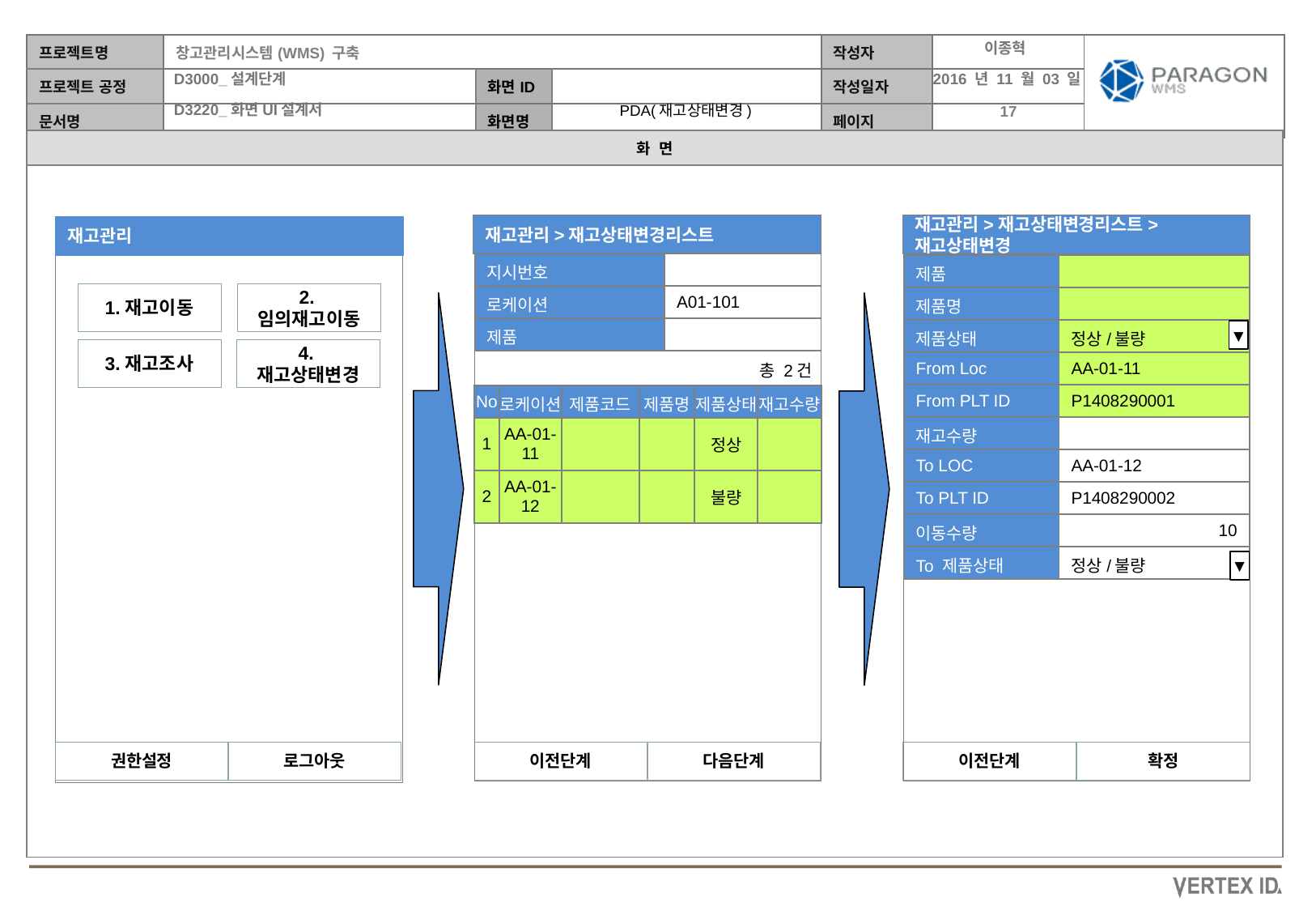

이종혁
2016 년 11 월 03 일
PDA(재고상태변경)
재고관리>재고상태변경리스트

재고관리>재고상태변경리스트>재고상태변경

재고관리

| 지시번호 |  |
| --- | --- |
| 로케이션 | A01-101 |
| 제품 |  |
| 제품 |  |
| --- | --- |
| 제품명 |  |
| 제품상태 | 정상/불량 |
| From Loc | AA-01-11 |
| From PLT ID | P1408290001 |
| 재고수량 |  |
| To LOC | AA-01-12 |
| To PLT ID | P1408290002 |
| 이동수량 | 10 |
| To 제품상태 | 정상/불량 |
1.재고이동
2.임의재고이동

▼
4.재고상태변경
3.재고조사
총 2건
| No | 로케이션 | 제품코드 | 제품명 | 제품상태 | 재고수량 |
| --- | --- | --- | --- | --- | --- |
| 1 | AA-01-11 |  |  | 정상 |  |
| 2 | AA-01-12 |  |  | 불량 |  |
▼
권한설정
로그아웃
이전단계
다음단계
이전단계
확정